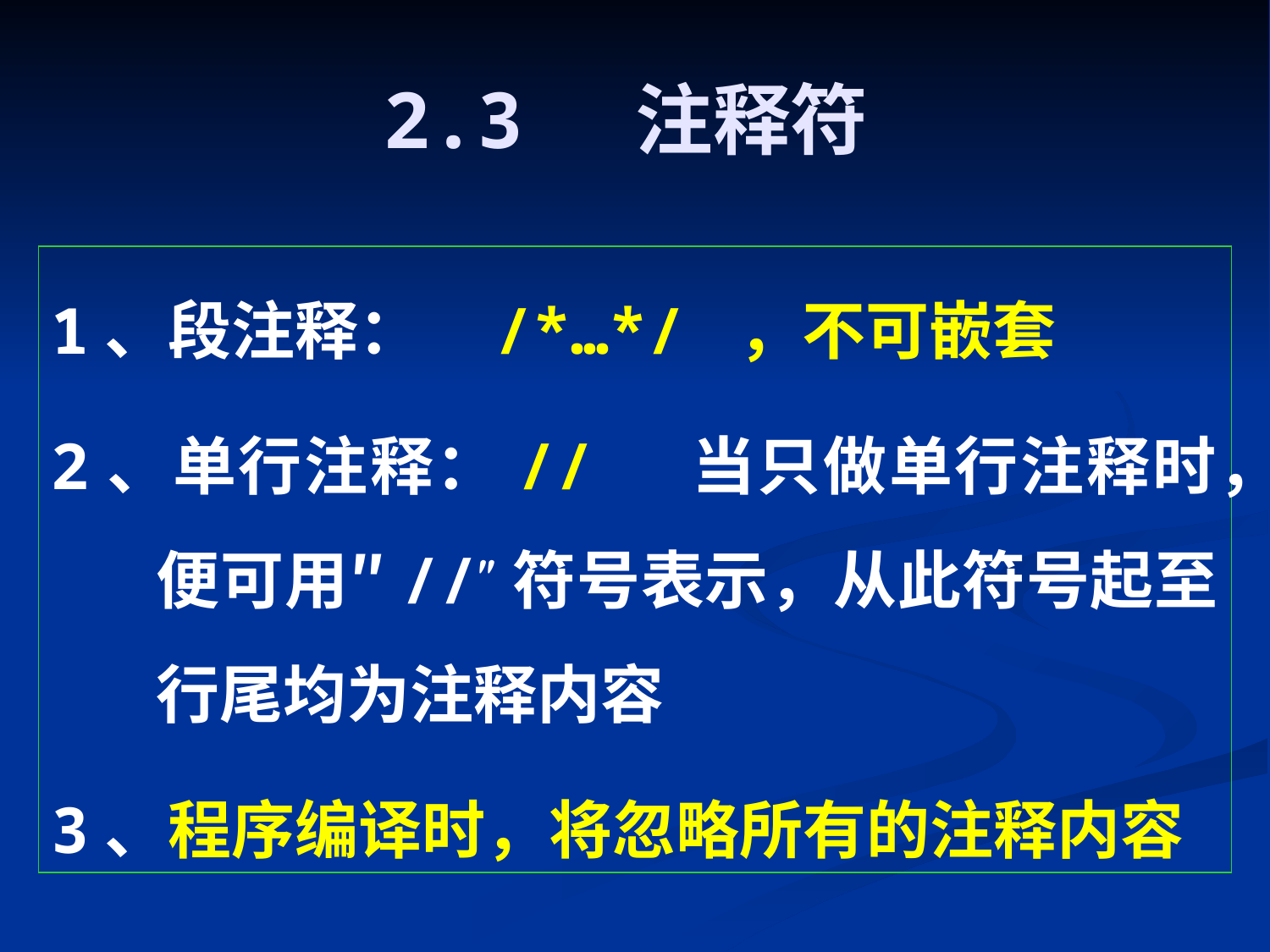

# 2.3  注释符
1、段注释：    /*…*/ ，不可嵌套
2、单行注释：//  当只做单行注释时，便可用″//″符号表示，从此符号起至行尾均为注释内容
3、程序编译时，将忽略所有的注释内容